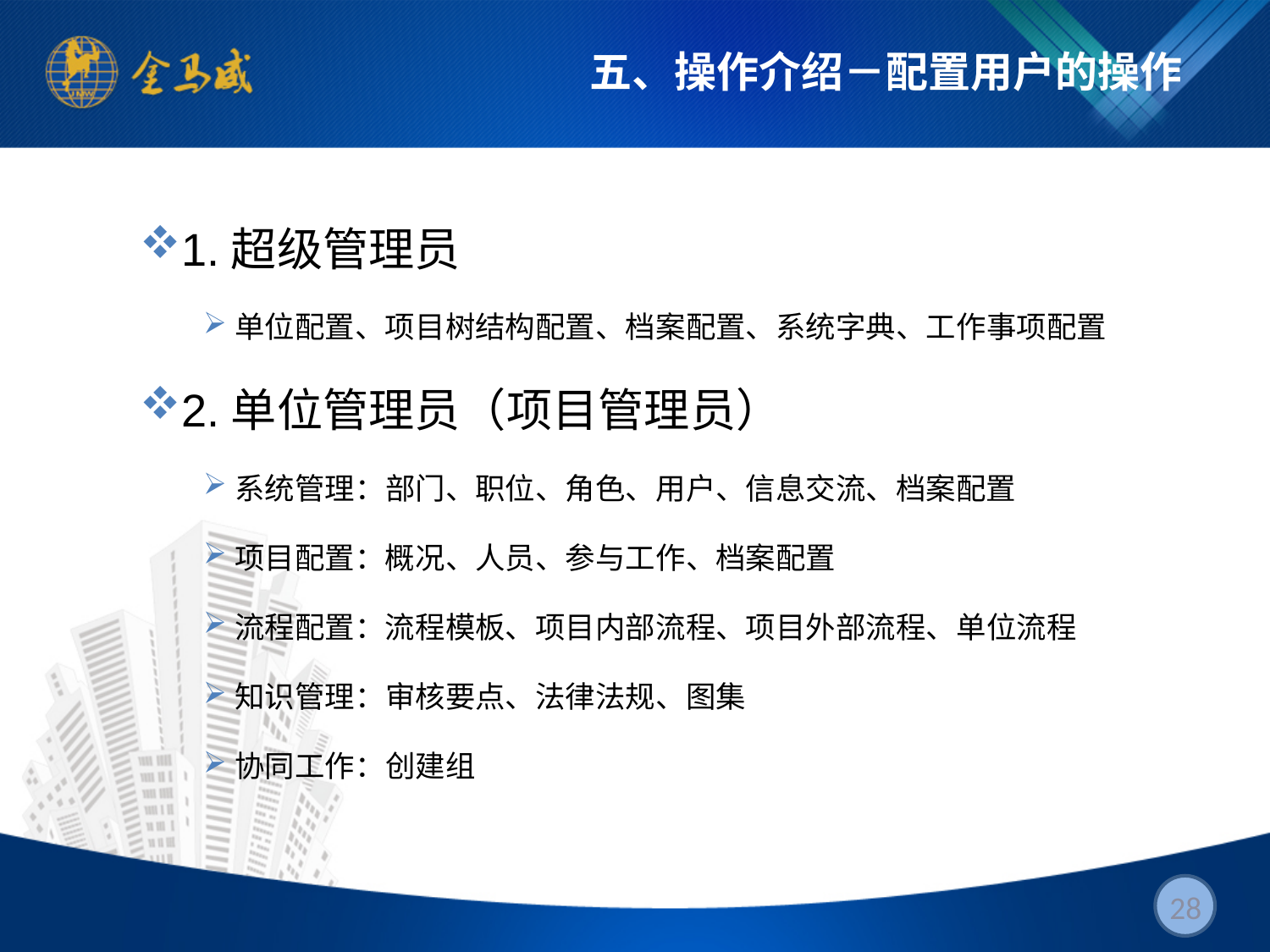

# 五、操作介绍－配置用户的操作
1.超级管理员
单位配置、项目树结构配置、档案配置、系统字典、工作事项配置
2.单位管理员（项目管理员）
系统管理：部门、职位、角色、用户、信息交流、档案配置
项目配置：概况、人员、参与工作、档案配置
流程配置：流程模板、项目内部流程、项目外部流程、单位流程
知识管理：审核要点、法律法规、图集
协同工作：创建组

28